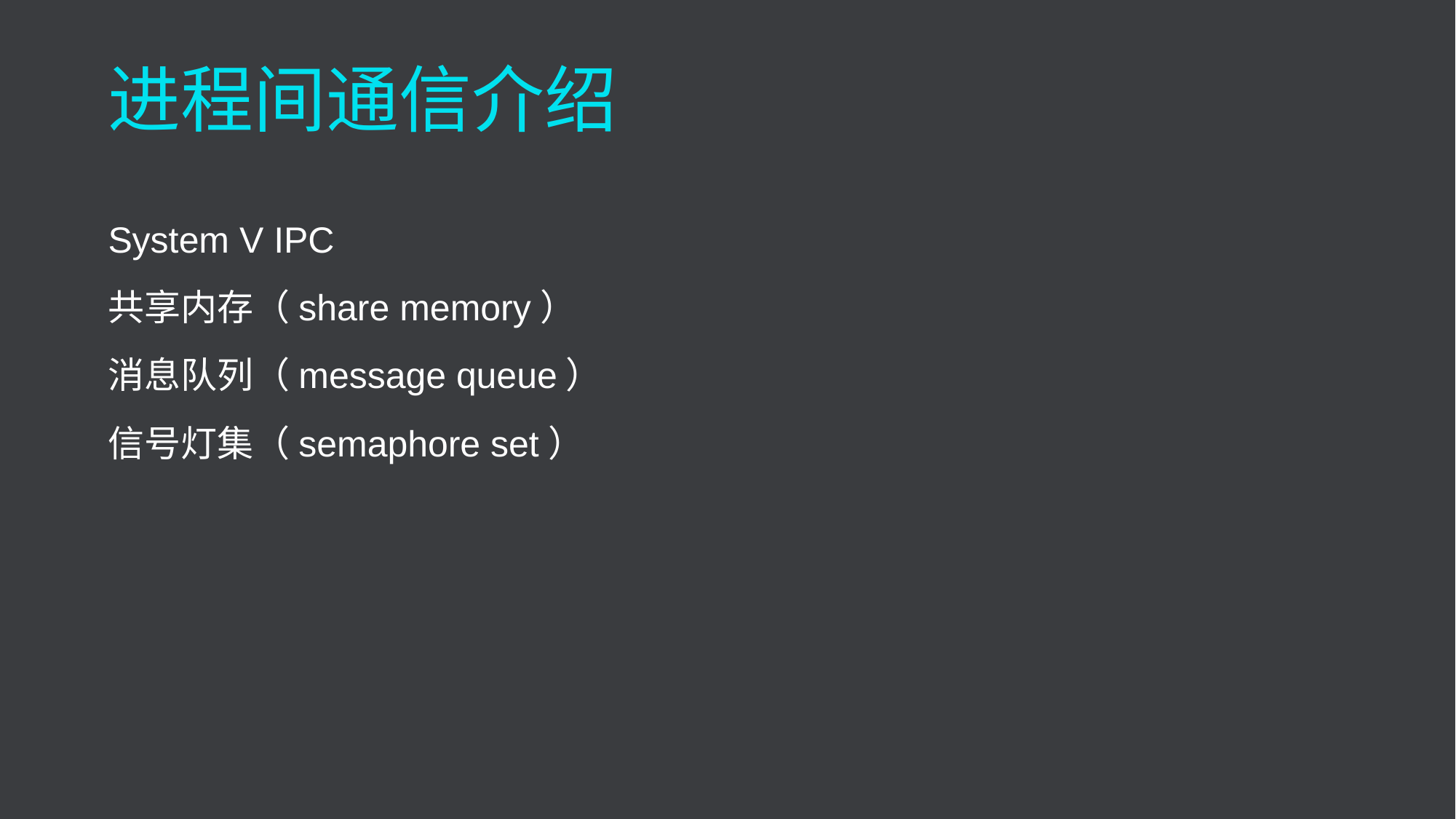

进程间通信介绍

System V IPC
共享内存（share memory）
消息队列（message queue）
信号灯集（semaphore set）